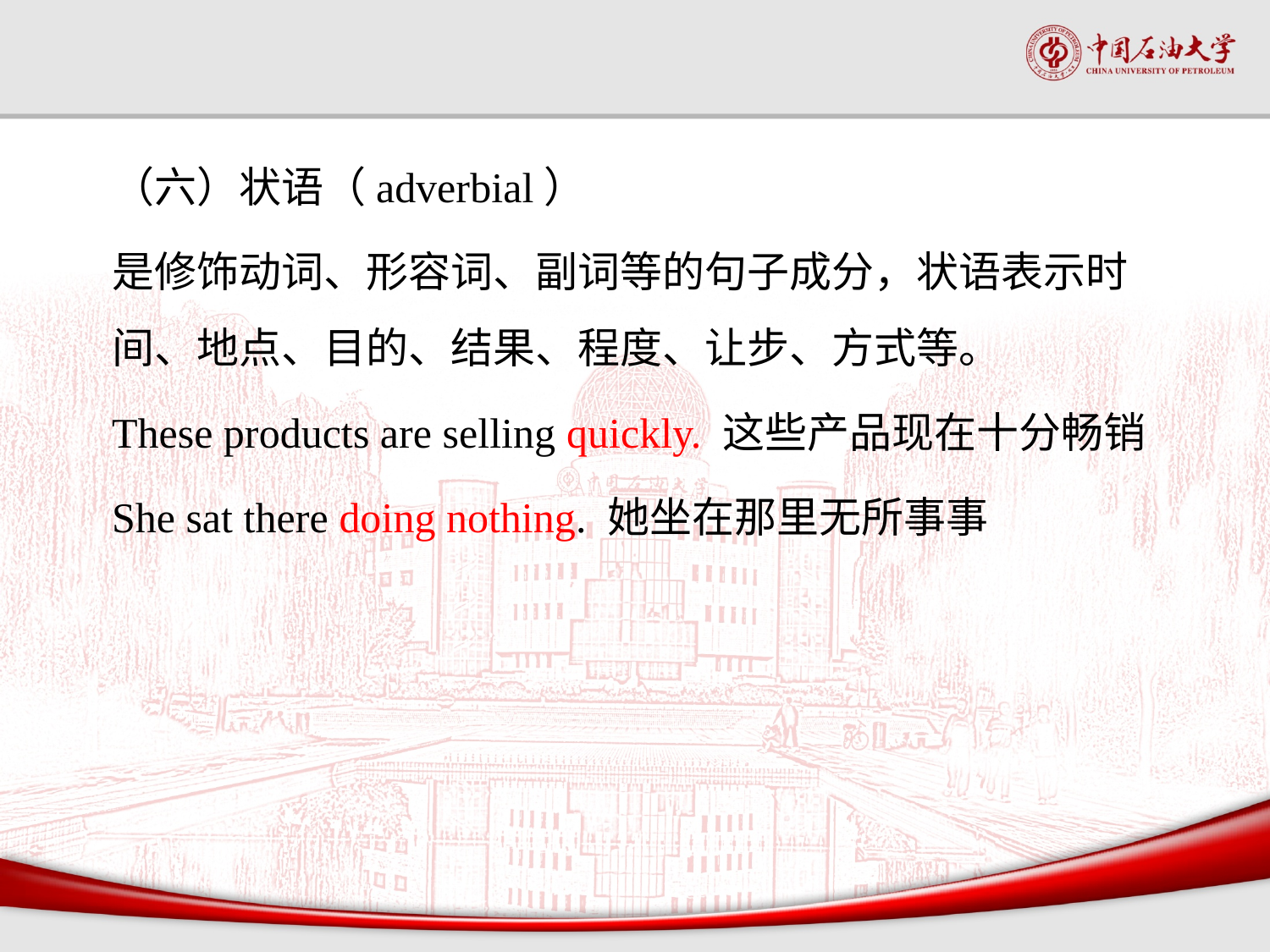

#
（六）状语（adverbial）
是修饰动词、形容词、副词等的句子成分，状语表示时间、地点、目的、结果、程度、让步、方式等。
These products are selling quickly. 这些产品现在十分畅销
She sat there doing nothing. 她坐在那里无所事事